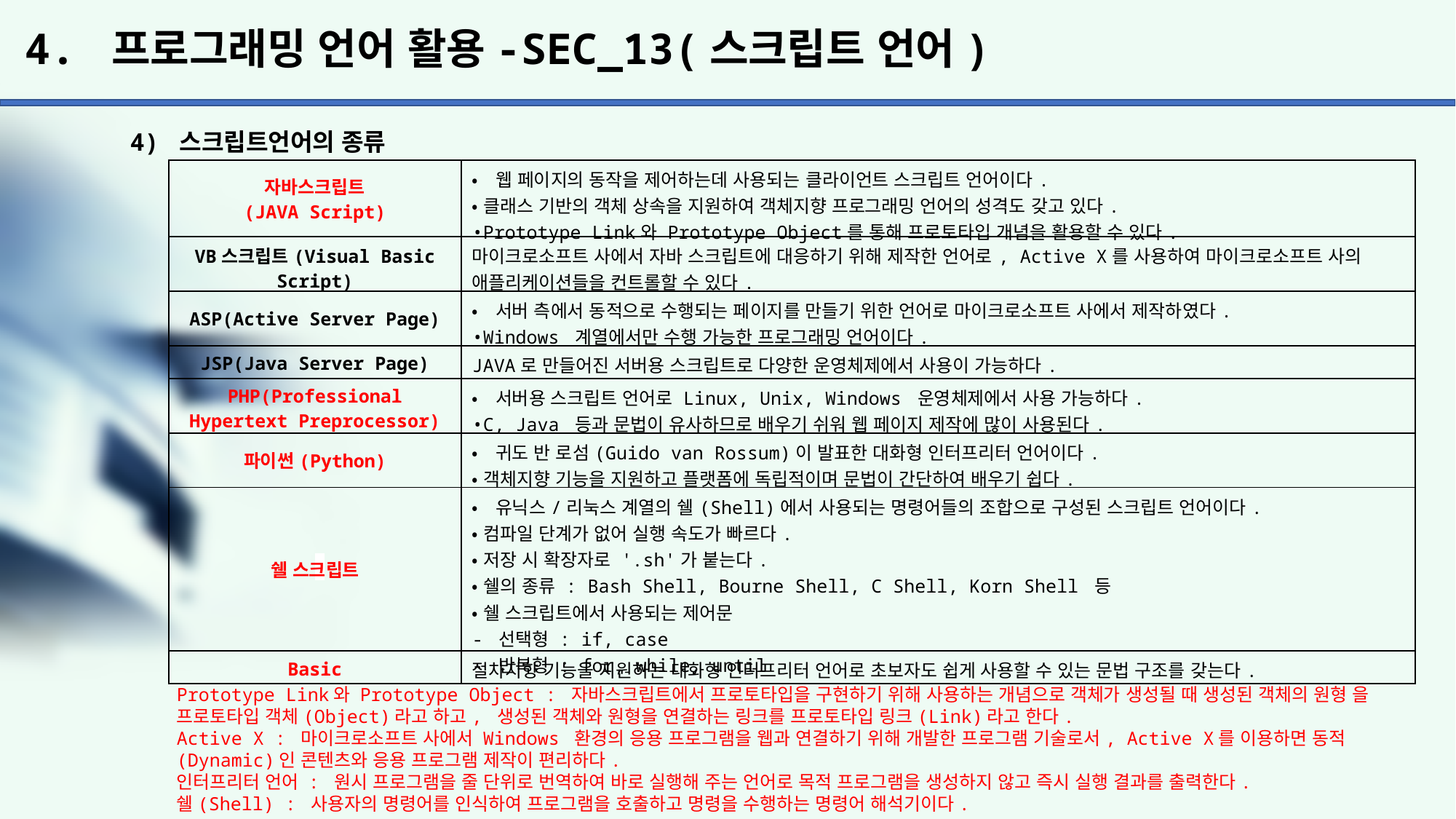

# 4. 프로그래밍 언어 활용-SEC_13(스크립트 언어)
4) 스크립트언어의 종류

| 자바스크립트 (JAVA Script) | •웹 페이지의 동작을 제어하는데 사용되는 클라이언트 스크립트 언어이다. •클래스 기반의 객체 상속을 지원하여 객체지향 프로그래밍 언어의 성격도 갖고 있다. •Prototype Link와 Prototype Object를 통해 프로토타입 개념을 활용할 수 있다. |
| --- | --- |
| VB스크립트(Visual Basic Script) | 마이크로소프트 사에서 자바 스크립트에 대응하기 위해 제작한 언어로, Active X를 사용하여 마이크로소프트 사의 애플리케이션들을 컨트롤할 수 있다. |
| ASP(Active Server Page) | •서버 측에서 동적으로 수행되는 페이지를 만들기 위한 언어로 마이크로소프트 사에서 제작하였다. •Windows 계열에서만 수행 가능한 프로그래밍 언어이다. |
| JSP(Java Server Page) | JAVA로 만들어진 서버용 스크립트로 다양한 운영체제에서 사용이 가능하다. |
| PHP(Professional Hypertext Preprocessor) | •서버용 스크립트 언어로 Linux, Unix, Windows 운영체제에서 사용 가능하다. •C, Java 등과 문법이 유사하므로 배우기 쉬워 웹 페이지 제작에 많이 사용된다. |
| 파이썬(Python) | •귀도 반 로섬(Guido van Rossum)이 발표한 대화형 인터프리터 언어이다. •객체지향 기능을 지원하고 플랫폼에 독립적이며 문법이 간단하여 배우기 쉽다. |
| 쉘 스크립트 | •유닉스/리눅스 계열의 쉘(Shell)에서 사용되는 명령어들의 조합으로 구성된 스크립트 언어이다. •컴파일 단계가 없어 실행 속도가 빠르다. •저장 시 확장자로 '.sh'가 붙는다. •쉘의 종류 : Bash Shell, Bourne Shell, C Shell, Korn Shell 등 •쉘 스크립트에서 사용되는 제어문 - 선택형 : if, case - 반복형 : for, while, until |
| Basic | 절차지향 기능을 지원하는 대화형 인터프리터 언어로 초보자도 쉽게 사용할 수 있는 문법 구조를 갖는다. |

Prototype Link와 Prototype Object : 자바스크립트에서 프로토타입을 구현하기 위해 사용하는 개념으로 객체가 생성될 때 생성된 객체의 원형 을 프로토타입 객체(Object)라고 하고, 생성된 객체와 원형을 연결하는 링크를 프로토타입 링크(Link)라고 한다.
Active X : 마이크로소프트 사에서 Windows 환경의 응용 프로그램을 웹과 연결하기 위해 개발한 프로그램 기술로서, Active X를 이용하면 동적
(Dynamic)인 콘텐츠와 응용 프로그램 제작이 편리하다.
인터프리터 언어 : 원시 프로그램을 줄 단위로 번역하여 바로 실행해 주는 언어로 목적 프로그램을 생성하지 않고 즉시 실행 결과를 출력한다.
쉘(Shell) : 사용자의 명령어를 인식하여 프로그램을 호출하고 명령을 수행하는 명령어 해석기이다.